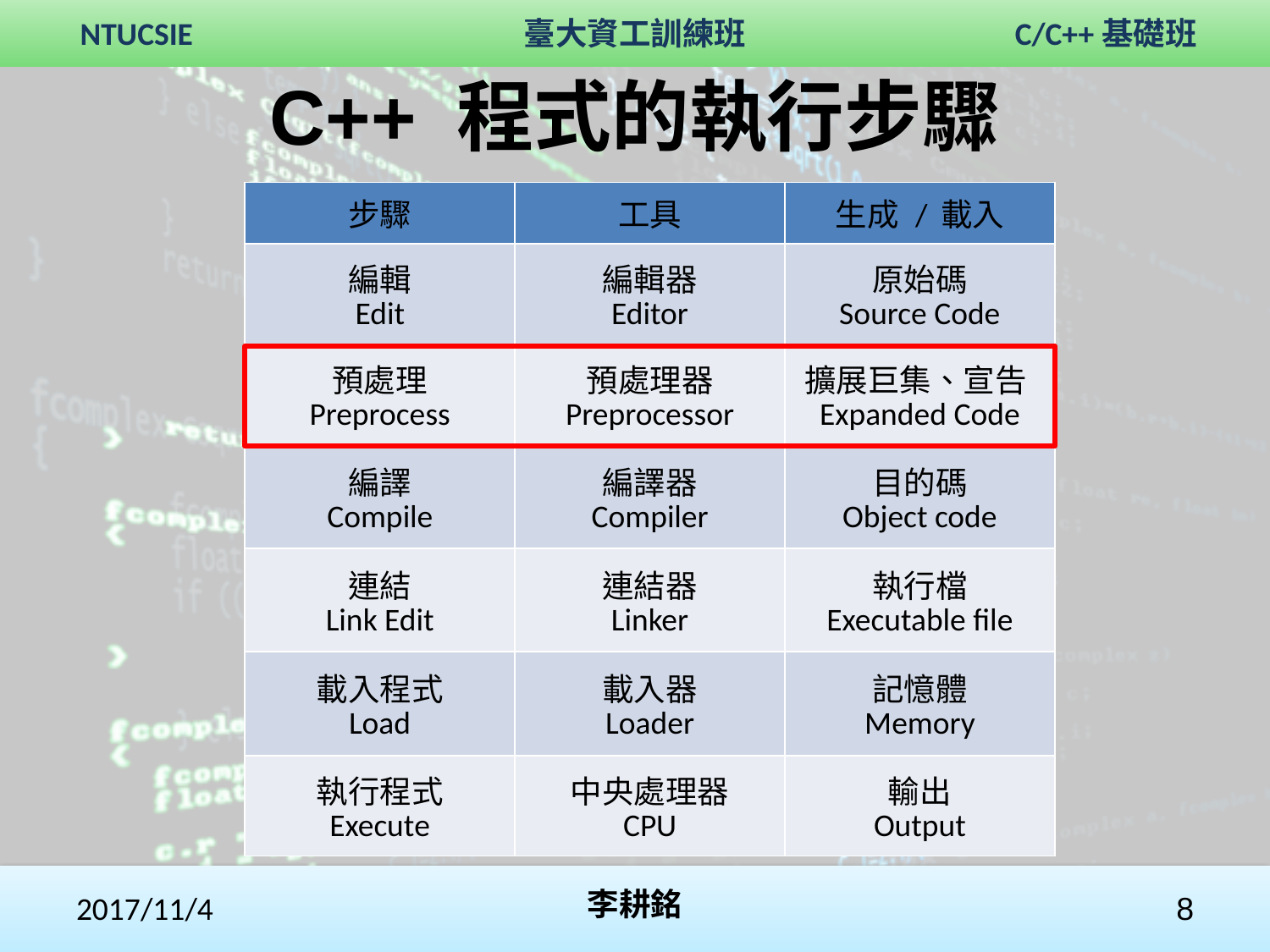

# C++ 程式的執行步驟
| 步驟 | 工具 | 生成 / 載入 |
| --- | --- | --- |
| 編輯 Edit | 編輯器 Editor | 原始碼 Source Code |
| 預處理 Preprocess | 預處理器 Preprocessor | 擴展巨集、宣告Expanded Code |
| 編譯 Compile | 編譯器 Compiler | 目的碼 Object code |
| 連結 Link Edit | 連結器 Linker | 執行檔 Executable file |
| 載入程式 Load | 載入器 Loader | 記憶體 Memory |
| 執行程式 Execute | 中央處理器 CPU | 輸出 Output |

2017/11/4
李耕銘
8